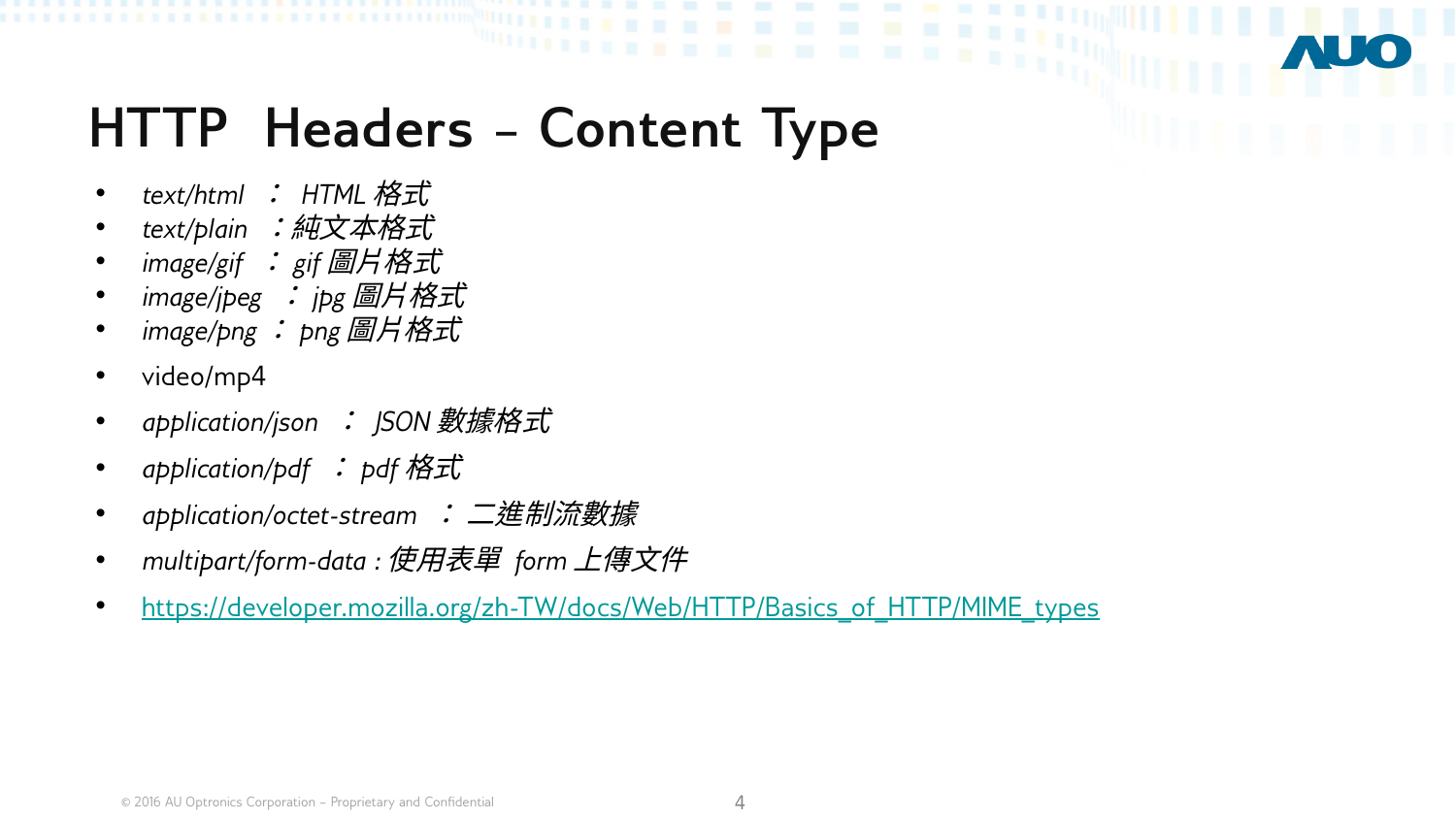

# HTTP  Headers – Content Type
text/html ： HTML格式
text/plain ：純文本格式
image/gif ：gif圖片格式
image/jpeg ：jpg圖片格式
image/png：png圖片格式
video/mp4
application/json ： JSON數據格式
application/pdf ：pdf格式
application/octet-stream ： 二進制流數據
multipart/form-data :使用表單 form上傳文件
https://developer.mozilla.org/zh-TW/docs/Web/HTTP/Basics_of_HTTP/MIME_types